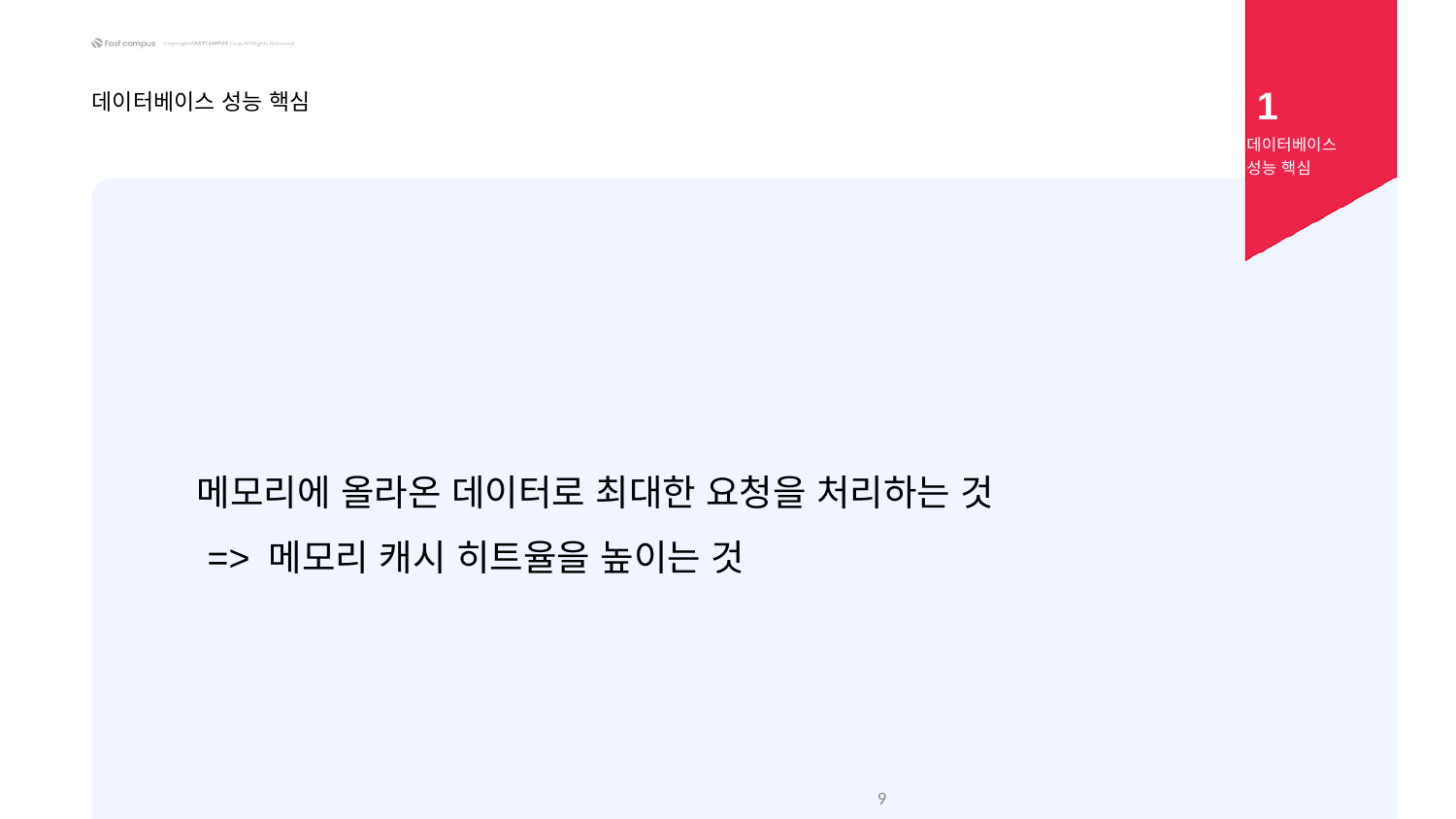

1
데이터베이스 성능 핵심
데이터베이스
성능 핵심
메모리에 올라온 데이터로 최대한 요청을 처리하는 것
 => 메모리 캐시 히트율을 높이는 것
9